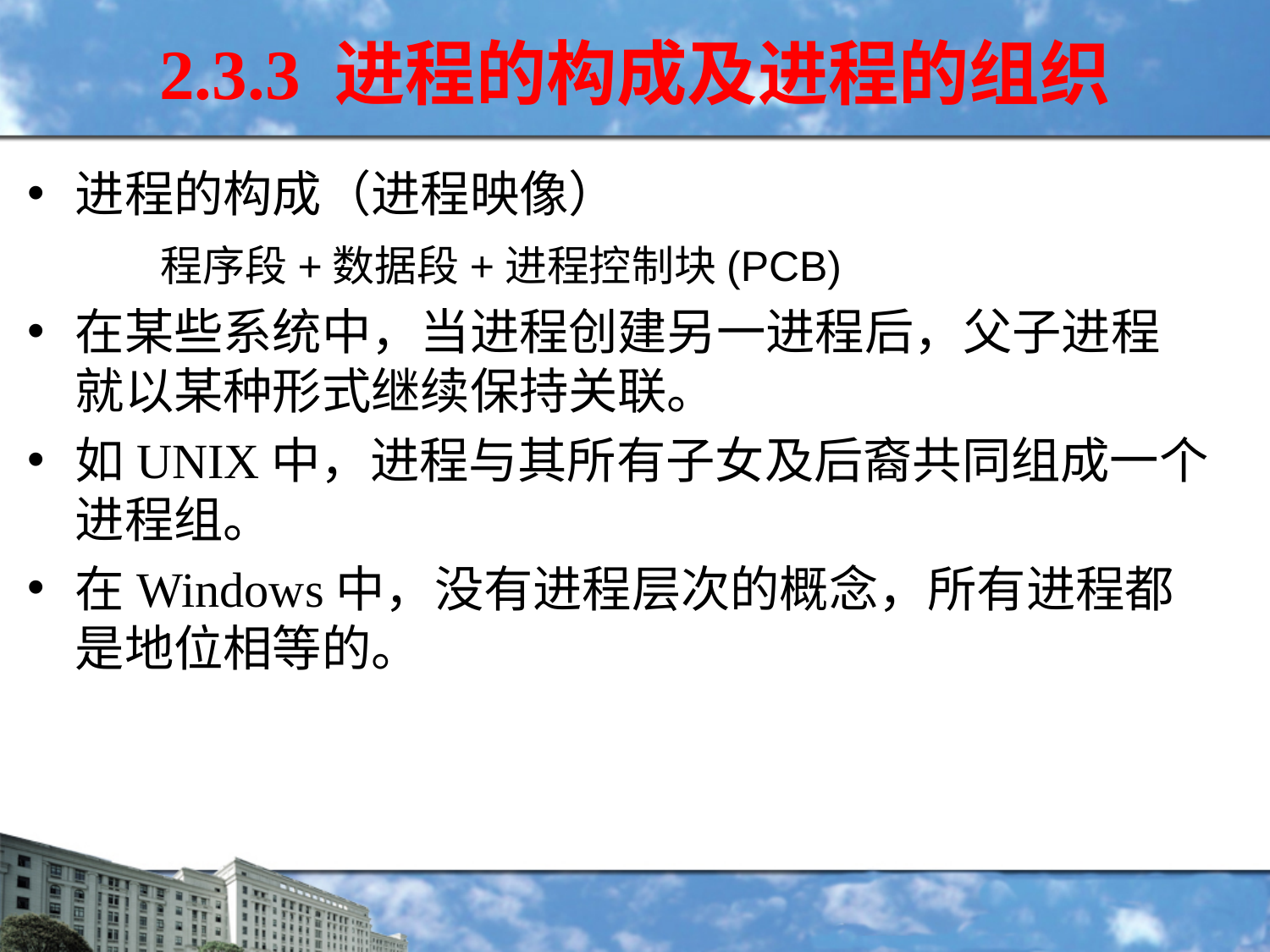

2.3.3 进程的构成及进程的组织
进程的构成（进程映像）
           程序段+数据段+进程控制块(PCB)
在某些系统中，当进程创建另一进程后，父子进程就以某种形式继续保持关联。
如UNIX中，进程与其所有子女及后裔共同组成一个进程组。
在Windows中，没有进程层次的概念，所有进程都是地位相等的。